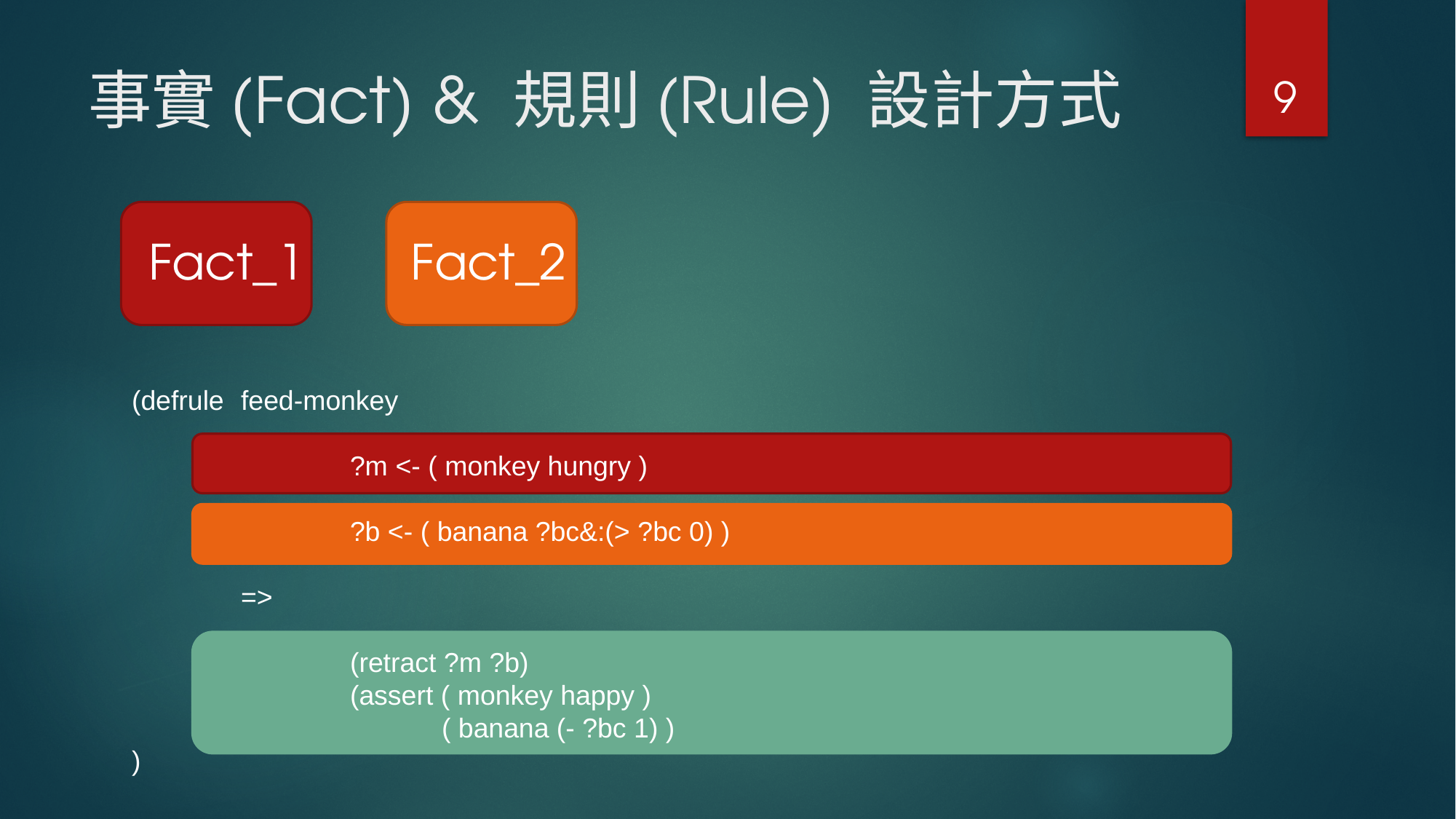

9
# 事實(Fact) & 規則(Rule) 設計方式

Fact_1
Fact_2
(defrule	feed-monkey

		?m <- ( monkey hungry )

		?b <- ( banana ?bc&:(> ?bc 0) )

	=>

		(retract ?m ?b)
		(assert ( monkey happy )
		            ( banana (- ?bc 1) )
)